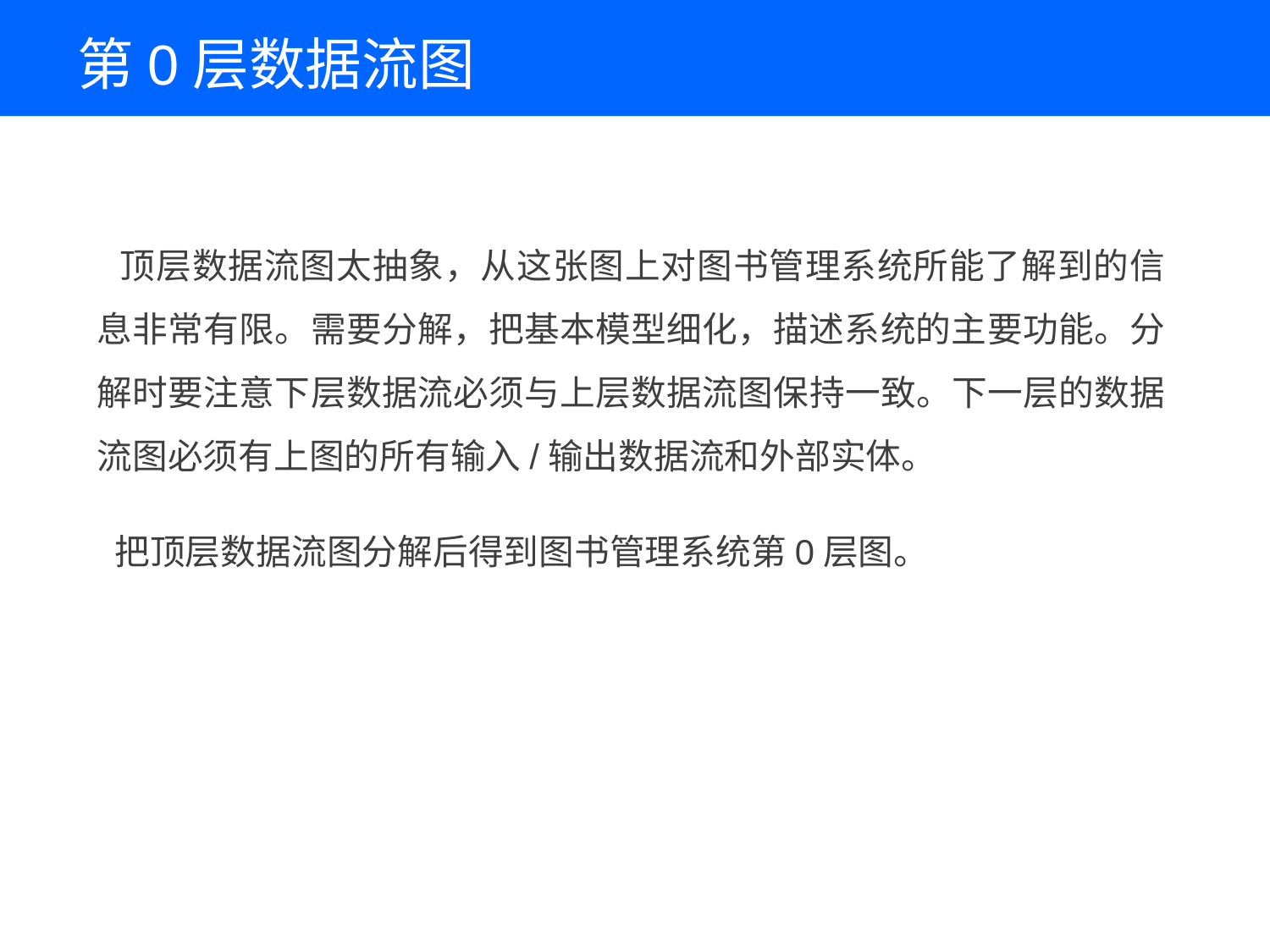

# 第0层数据流图
      顶层数据流图太抽象，从这张图上对图书管理系统所能了解到的信息非常有限。需要分解，把基本模型细化，描述系统的主要功能。分解时要注意下层数据流必须与上层数据流图保持一致。下一层的数据流图必须有上图的所有输入/输出数据流和外部实体。
      把顶层数据流图分解后得到图书管理系统第0层图。